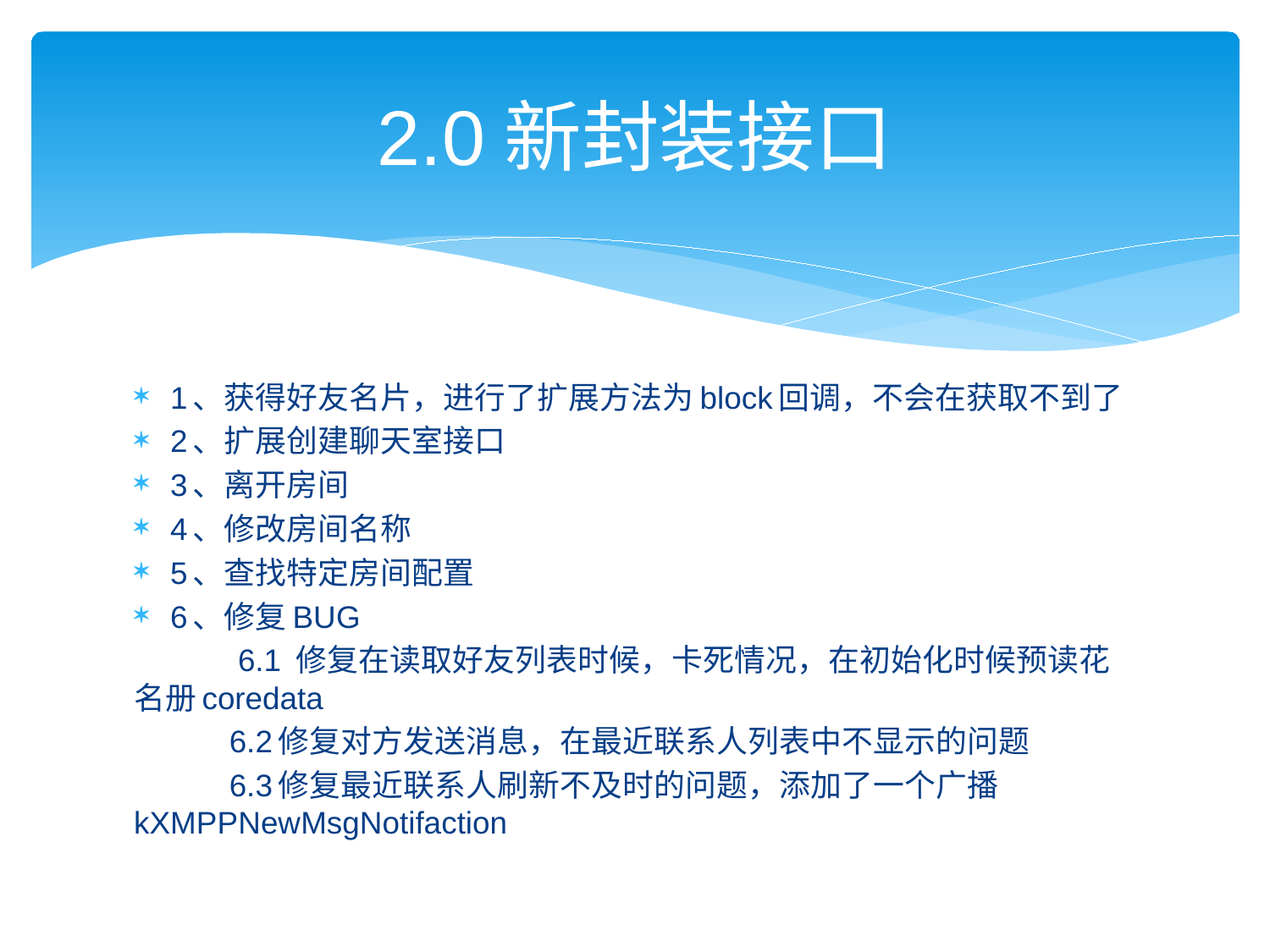

# 2.0新封装接口
1、获得好友名片，进行了扩展方法为block回调，不会在获取不到了
2、扩展创建聊天室接口
3、离开房间
4、修改房间名称
5、查找特定房间配置
6、修复BUG
            6.1 修复在读取好友列表时候，卡死情况，在初始化时候预读花名册coredata
           6.2修复对方发送消息，在最近联系人列表中不显示的问题
           6.3修复最近联系人刷新不及时的问题，添加了一个广播kXMPPNewMsgNotifaction